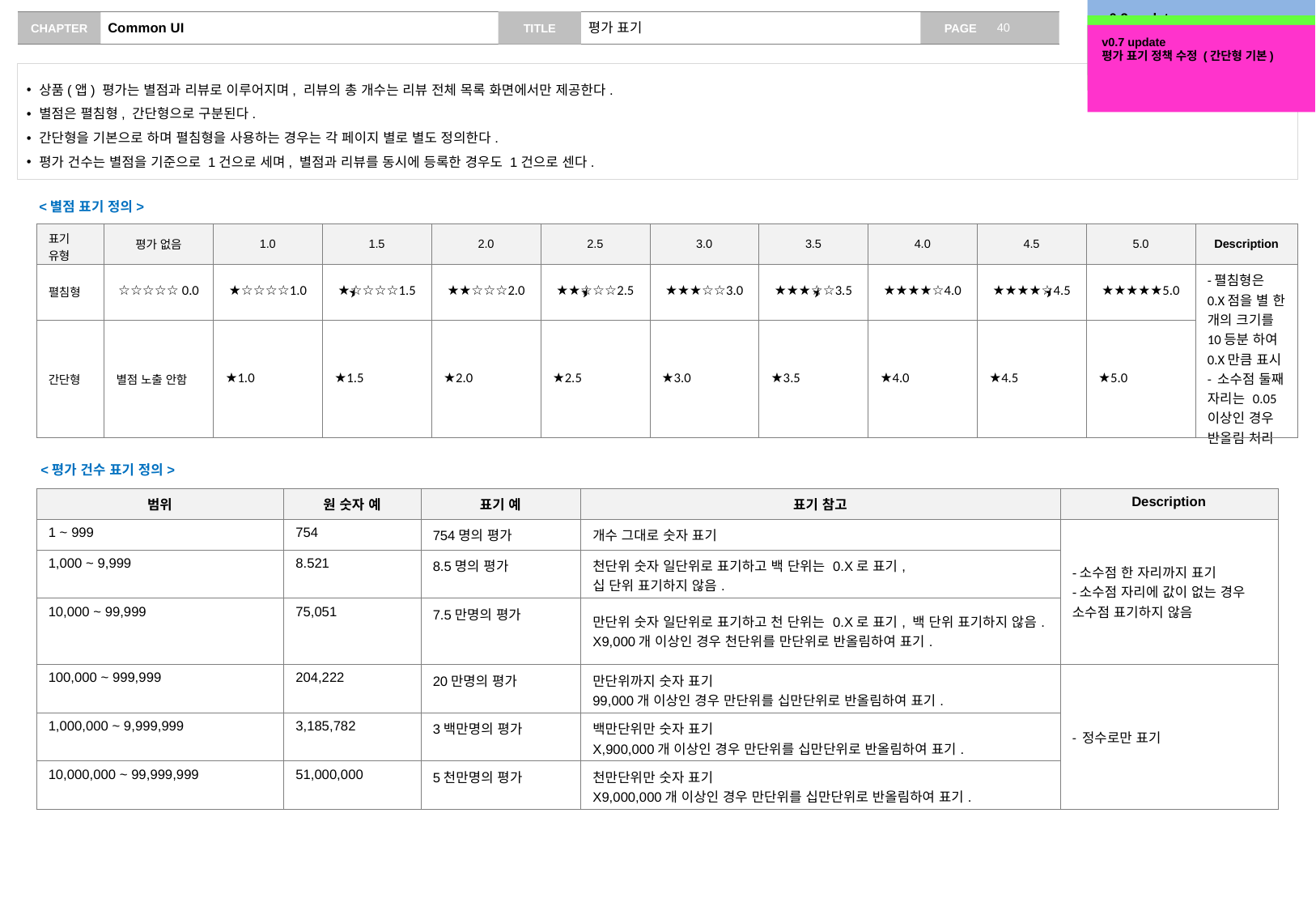

v0.2 update
숫자형 삭제
# Common UI
평가 표기
v0.5 update
펼침형 수정
v0.7 update
평가 표기 정책 수정 (간단형 기본)
상품(앱) 평가는 별점과 리뷰로 이루어지며, 리뷰의 총 개수는 리뷰 전체 목록 화면에서만 제공한다.
별점은 펼침형, 간단형으로 구분된다.
간단형을 기본으로 하며 펼침형을 사용하는 경우는 각 페이지 별로 별도 정의한다.
평가 건수는 별점을 기준으로 1건으로 세며, 별점과 리뷰를 동시에 등록한 경우도 1건으로 센다.
<별점 표기 정의>
| 표기 유형 | 평가 없음 | 1.0 | 1.5 | 2.0 | 2.5 | 3.0 | 3.5 | 4.0 | 4.5 | 5.0 | Description |
| --- | --- | --- | --- | --- | --- | --- | --- | --- | --- | --- | --- |
| 펼침형 | ☆☆☆☆☆ 0.0 | ★☆☆☆☆1.0 | ★☆☆☆☆1.5 | ★★☆☆☆2.0 | ★★☆☆☆2.5 | ★★★☆☆3.0 | ★★★☆☆3.5 | ★★★★☆4.0 | ★★★★☆4.5 | ★★★★★5.0 | -펼침형은 0.X점을 별 한 개의 크기를 10등분 하여 0.X만큼 표시 - 소수점 둘째 자리는 0.05이상인 경우 반올림 처리 |
| 간단형 | 별점 노출 안함 | ★1.0 | ★1.5 | ★2.0 | ★2.5 | ★3.0 | ★3.5 | ★4.0 | ★4.5 | ★5.0 |  |

<평가 건수 표기 정의>
| 범위 | 원 숫자 예 | 표기 예 | 표기 참고 | Description |
| --- | --- | --- | --- | --- |
| 1 ~ 999 | 754 | 754명의 평가 | 개수 그대로 숫자 표기 | -소수점 한 자리까지 표기 -소수점 자리에 값이 없는 경우 소수점 표기하지 않음 |
| 1,000 ~ 9,999 | 8.521 | 8.5명의 평가 | 천단위 숫자 일단위로 표기하고 백 단위는 0.X로 표기, 십 단위 표기하지 않음. |  |
| 10,000 ~ 99,999 | 75,051 | 7.5만명의 평가 | 만단위 숫자 일단위로 표기하고 천 단위는 0.X로 표기, 백 단위 표기하지 않음. X9,000개 이상인 경우 천단위를 만단위로 반올림하여 표기. |  |
| 100,000 ~ 999,999 | 204,222 | 20만명의 평가 | 만단위까지 숫자 표기 99,000개 이상인 경우 만단위를 십만단위로 반올림하여 표기. | - 정수로만 표기 |
| 1,000,000 ~ 9,999,999 | 3,185,782 | 3백만명의 평가 | 백만단위만 숫자 표기 X,900,000개 이상인 경우 만단위를 십만단위로 반올림하여 표기. |  |
| 10,000,000 ~ 99,999,999 | 51,000,000 | 5천만명의 평가 | 천만단위만 숫자 표기 X9,000,000개 이상인 경우 만단위를 십만단위로 반올림하여 표기. |  |